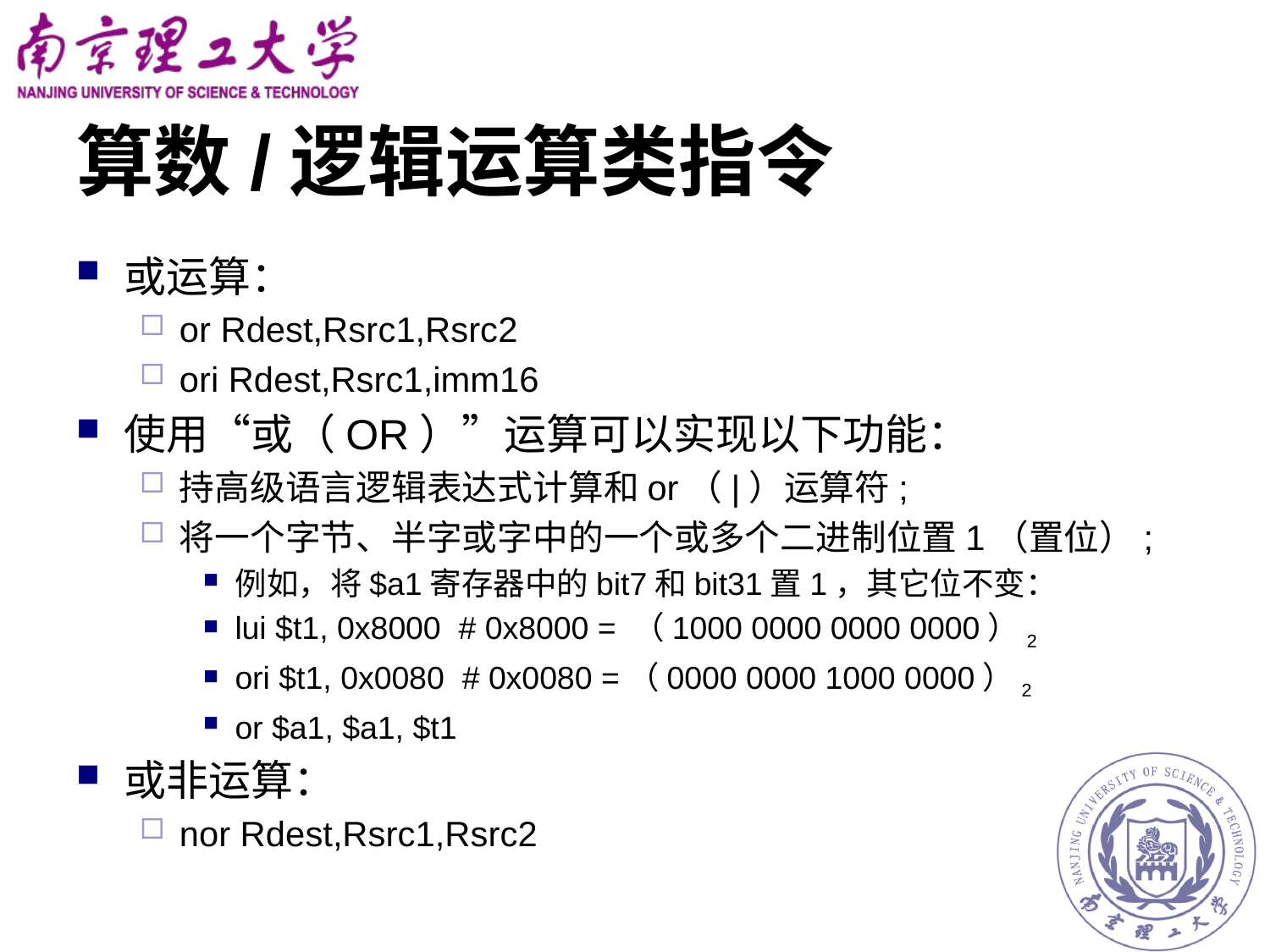

# 算数/逻辑运算类指令
或运算：
or Rdest,Rsrc1,Rsrc2
ori Rdest,Rsrc1,imm16
使用“或（OR）”运算可以实现以下功能：
持高级语言逻辑表达式计算和or（|）运算符;
将一个字节、半字或字中的一个或多个二进制位置1（置位）;
例如，将$a1寄存器中的bit7和bit31置1，其它位不变：
lui $t1, 0x8000  # 0x8000 = （1000 0000 0000 0000）2
ori $t1, 0x0080  # 0x0080 =（0000 0000 1000 0000）2
or $a1, $a1, $t1
或非运算：
nor Rdest,Rsrc1,Rsrc2